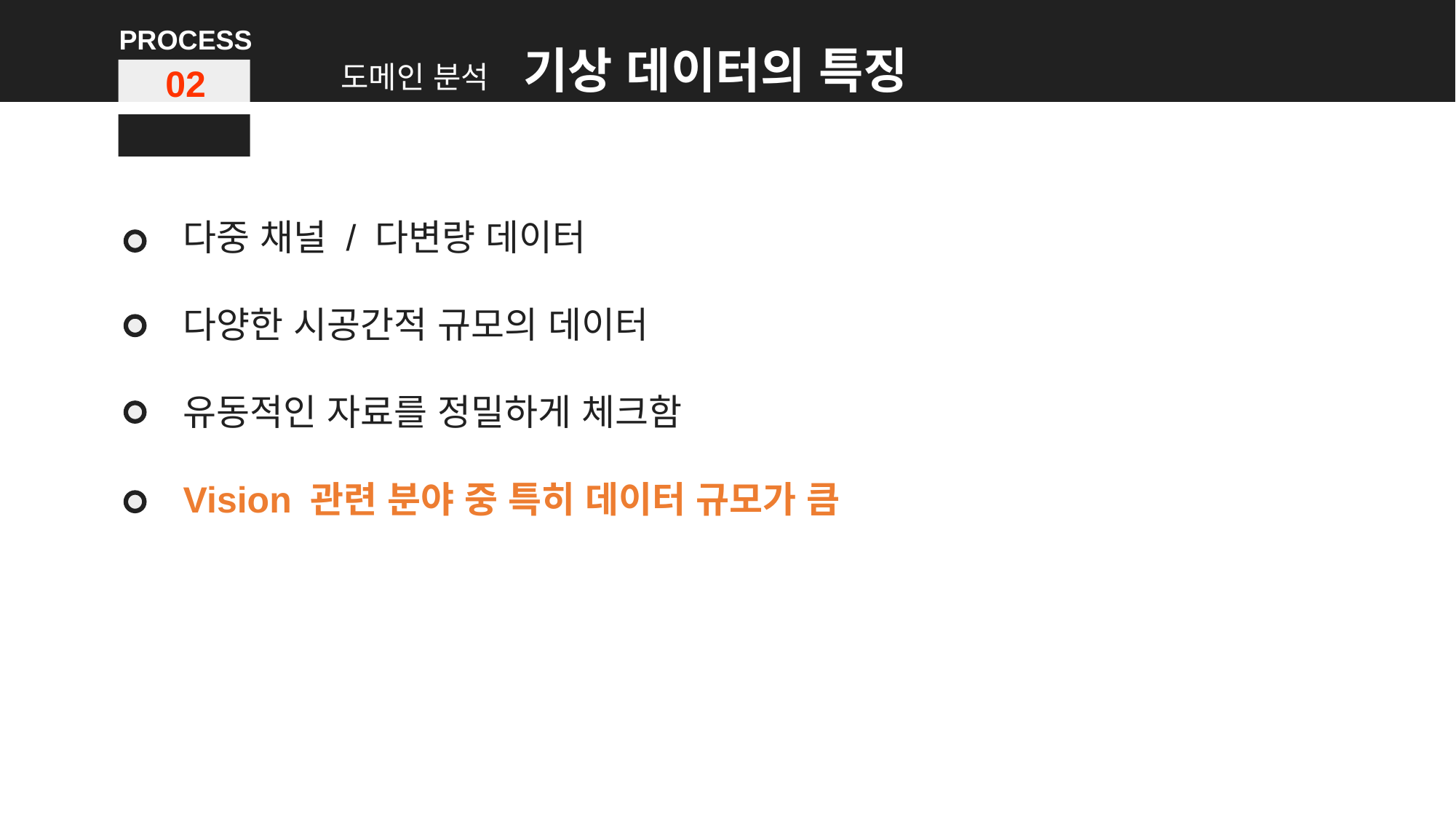

PROCESS

도메인 분석    기상 데이터의 특징
02

다중 채널 / 다변량 데이터

다양한 시공간적 규모의 데이터

유동적인 자료를 정밀하게 체크함

Vision 관련 분야 중 특히 데이터 규모가 큼